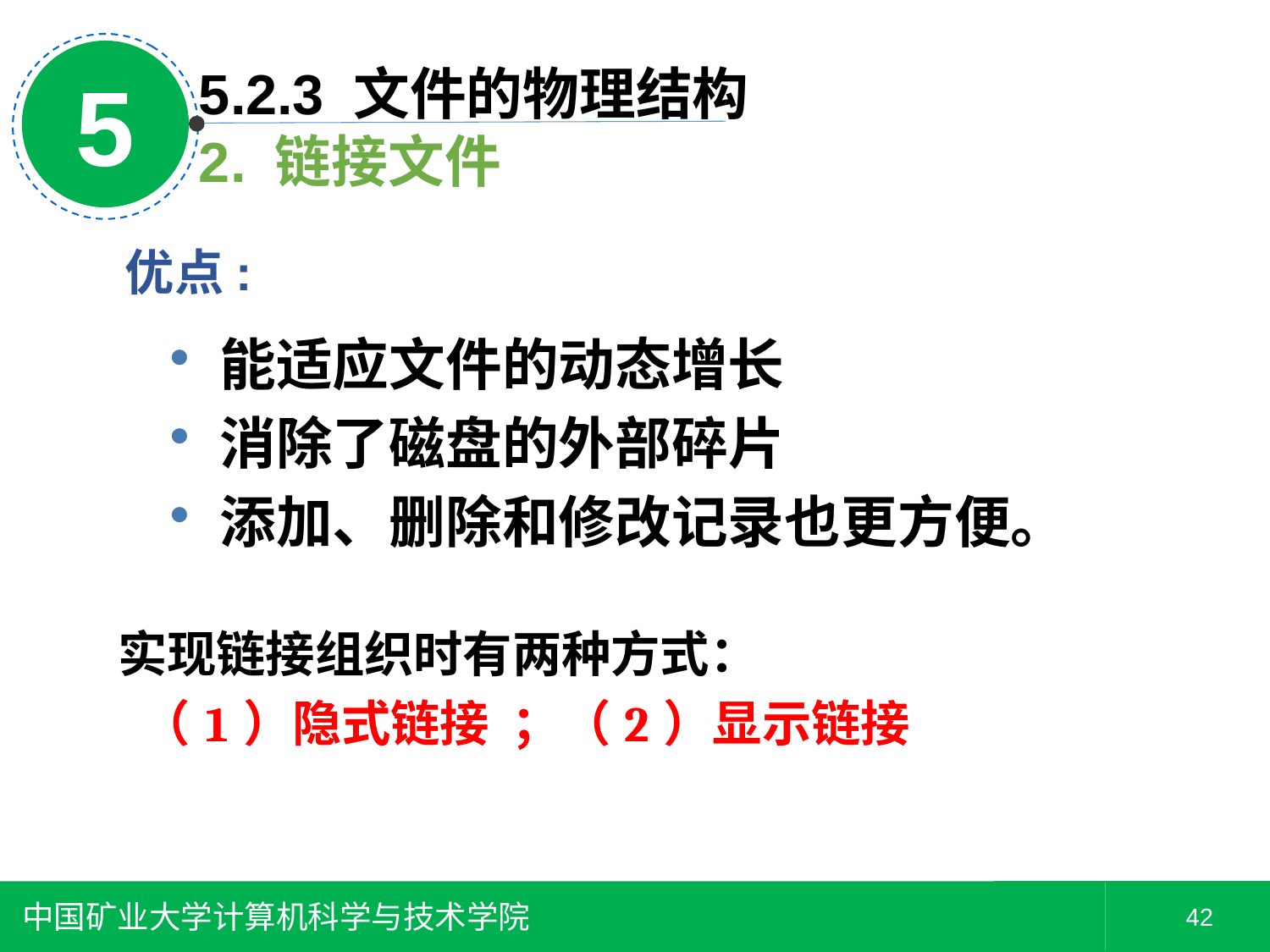

5
5.2.3 文件的物理结构
2. 链接文件

优点:
能适应文件的动态增长
消除了磁盘的外部碎片
添加、删除和修改记录也更方便。
实现链接组织时有两种方式：
 （1）隐式链接  ；（2）显示链接